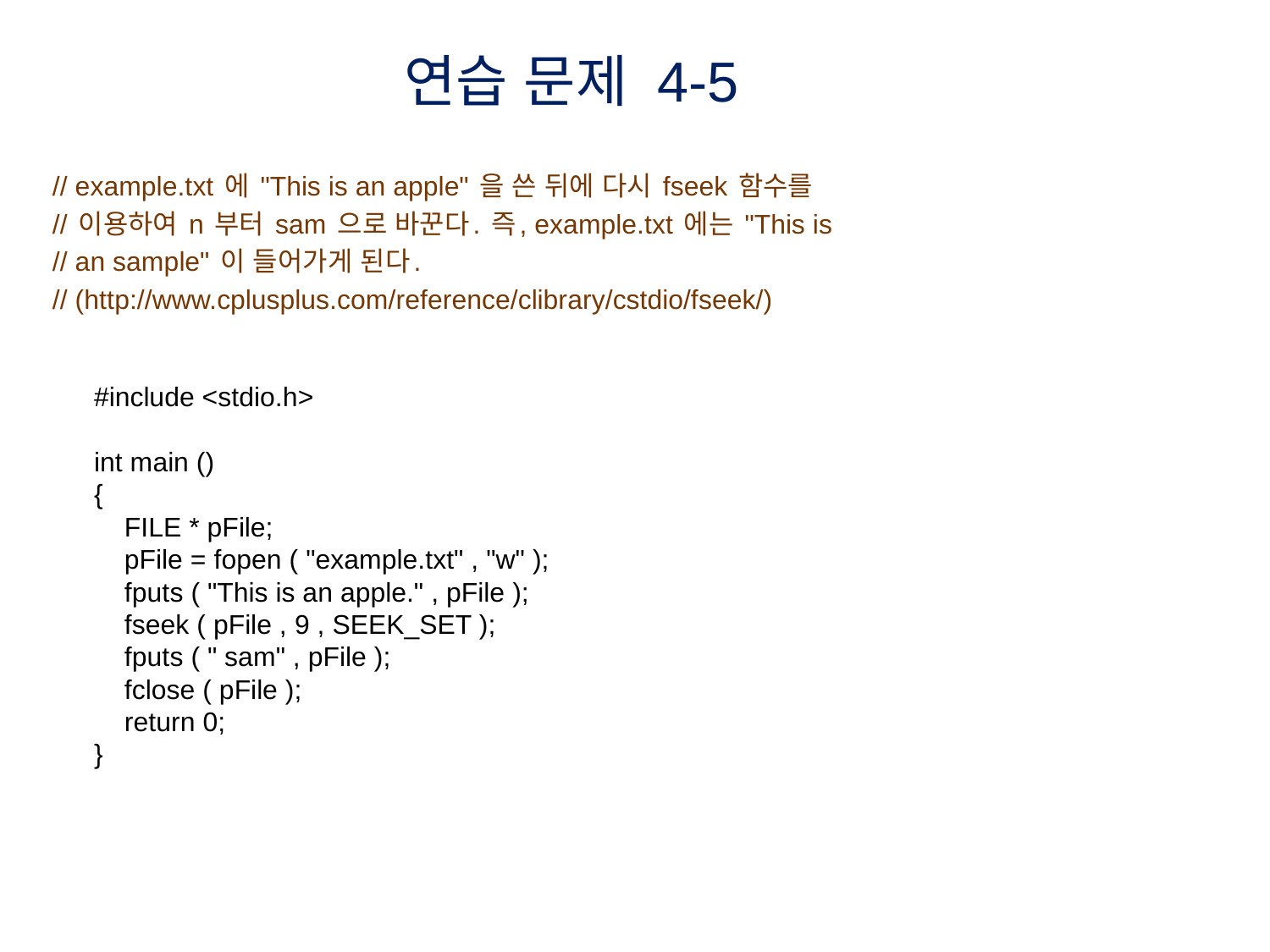

연습 문제 4-5
// example.txt 에 "This is an apple" 을 쓴 뒤에 다시 fseek 함수를
// 이용하여 n 부터 sam 으로 바꾼다. 즉, example.txt 에는 "This is
// an sample" 이 들어가게 된다.
// (http://www.cplusplus.com/reference/clibrary/cstdio/fseek/)
#include <stdio.h>
int main ()
{
    FILE * pFile;
    pFile = fopen ( "example.txt" , "w" );
    fputs ( "This is an apple." , pFile );
    fseek ( pFile , 9 , SEEK_SET );
    fputs ( " sam" , pFile );
    fclose ( pFile );
    return 0;
}